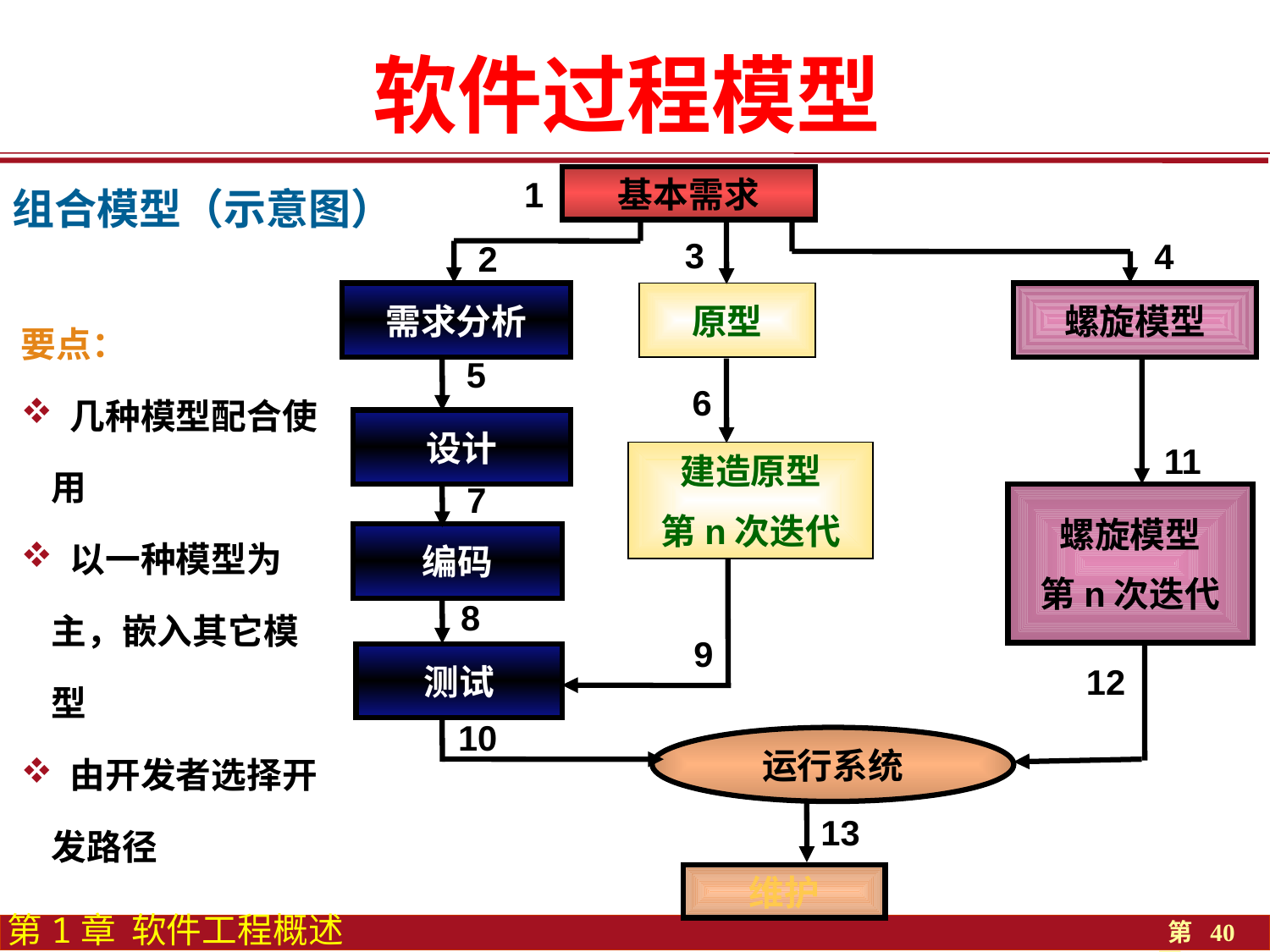

软件过程模型
1
基本需求

3
4
2

需求分析
原型
螺旋模型

5

6
设计
11
建造原型
第n次迭代
7

螺旋模型
第n次迭代
编码

8

测试

12

10

运行系统

13
维护
组合模型（示意图）
要点：
 几种模型配合使用
 以一种模型为主，嵌入其它模型
 由开发者选择开发路径
9